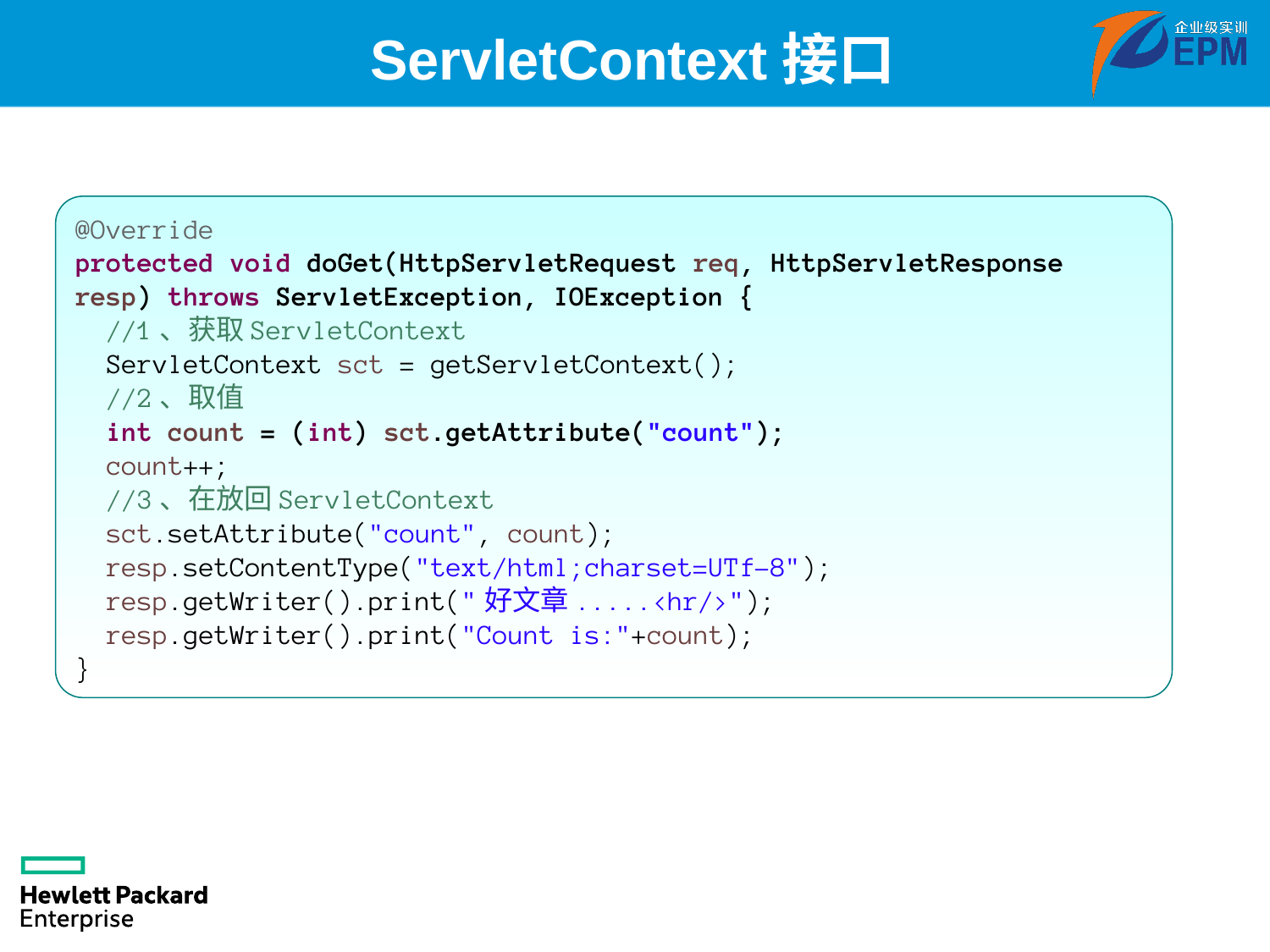

# ServletContext接口
@Override
protected void doGet(HttpServletRequest req, HttpServletResponse resp) throws ServletException, IOException {
  //1、获取ServletContext
  ServletContext sct = getServletContext();
  //2、取值
  int count = (int) sct.getAttribute("count");
  count++;
  //3、在放回ServletContext
  sct.setAttribute("count", count);
  resp.setContentType("text/html;charset=UTf-8");
  resp.getWriter().print("好文章.....<hr/>");
  resp.getWriter().print("Count is:"+count);
}